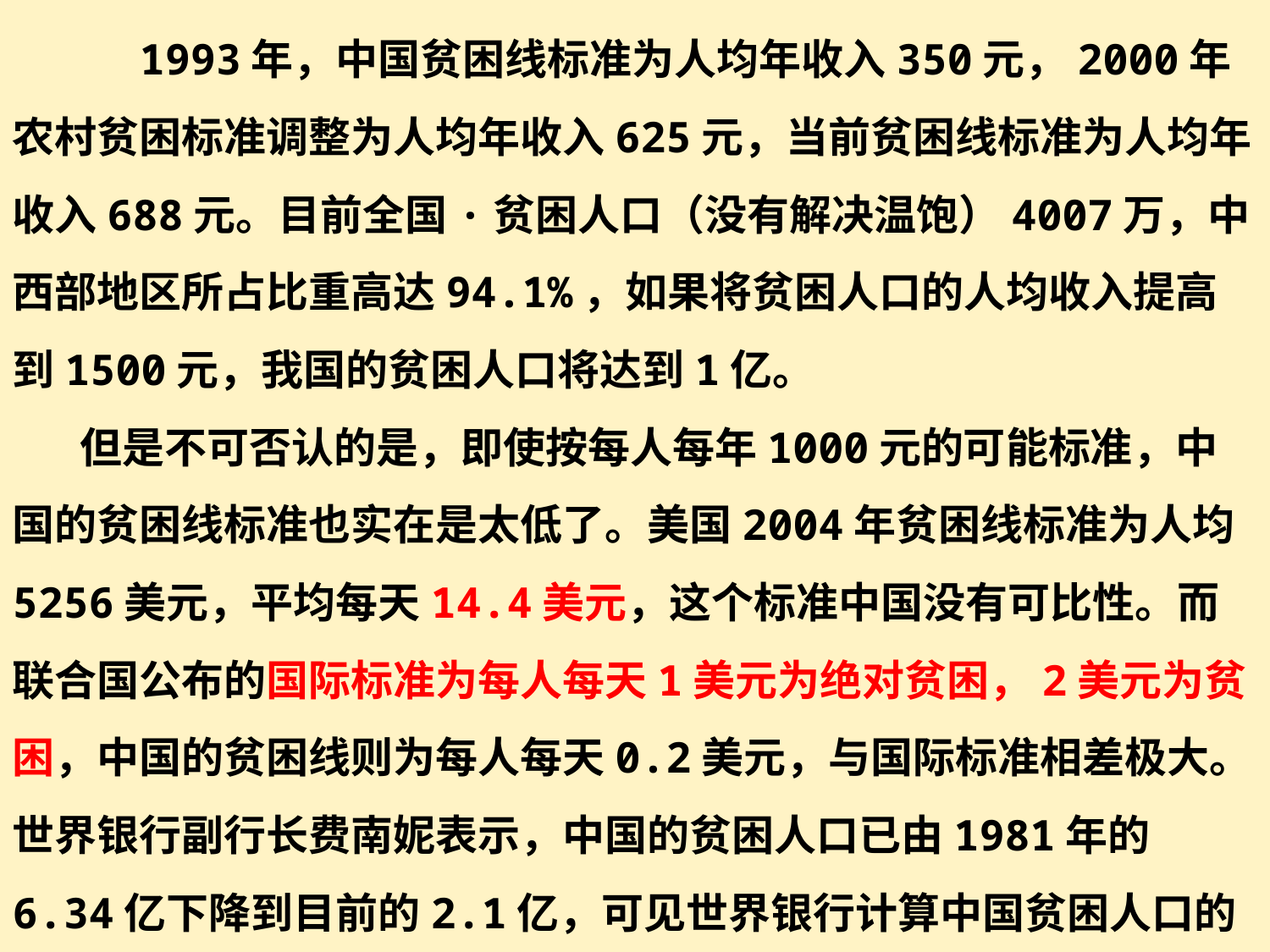

1993年，中国贫困线标准为人均年收入350元，2000年农村贫困标准调整为人均年收入625元，当前贫困线标准为人均年收入688元。目前全国·贫困人口（没有解决温饱）4007万，中西部地区所占比重高达94.1%，如果将贫困人口的人均收入提高到1500元，我国的贫困人口将达到1亿。
      但是不可否认的是，即使按每人每年1000元的可能标准，中国的贫困线标准也实在是太低了。美国2004年贫困线标准为人均5256美元，平均每天14.4美元，这个标准中国没有可比性。而联合国公布的国际标准为每人每天1美元为绝对贫困，2美元为贫困，中国的贫困线则为每人每天0.2美元，与国际标准相差极大。世界银行副行长费南妮表示，中国的贫困人口已由1981年的6.34亿下降到目前的2.1亿，可见世界银行计算中国贫困人口的数字，是中国计算贫困人口数目的7倍。